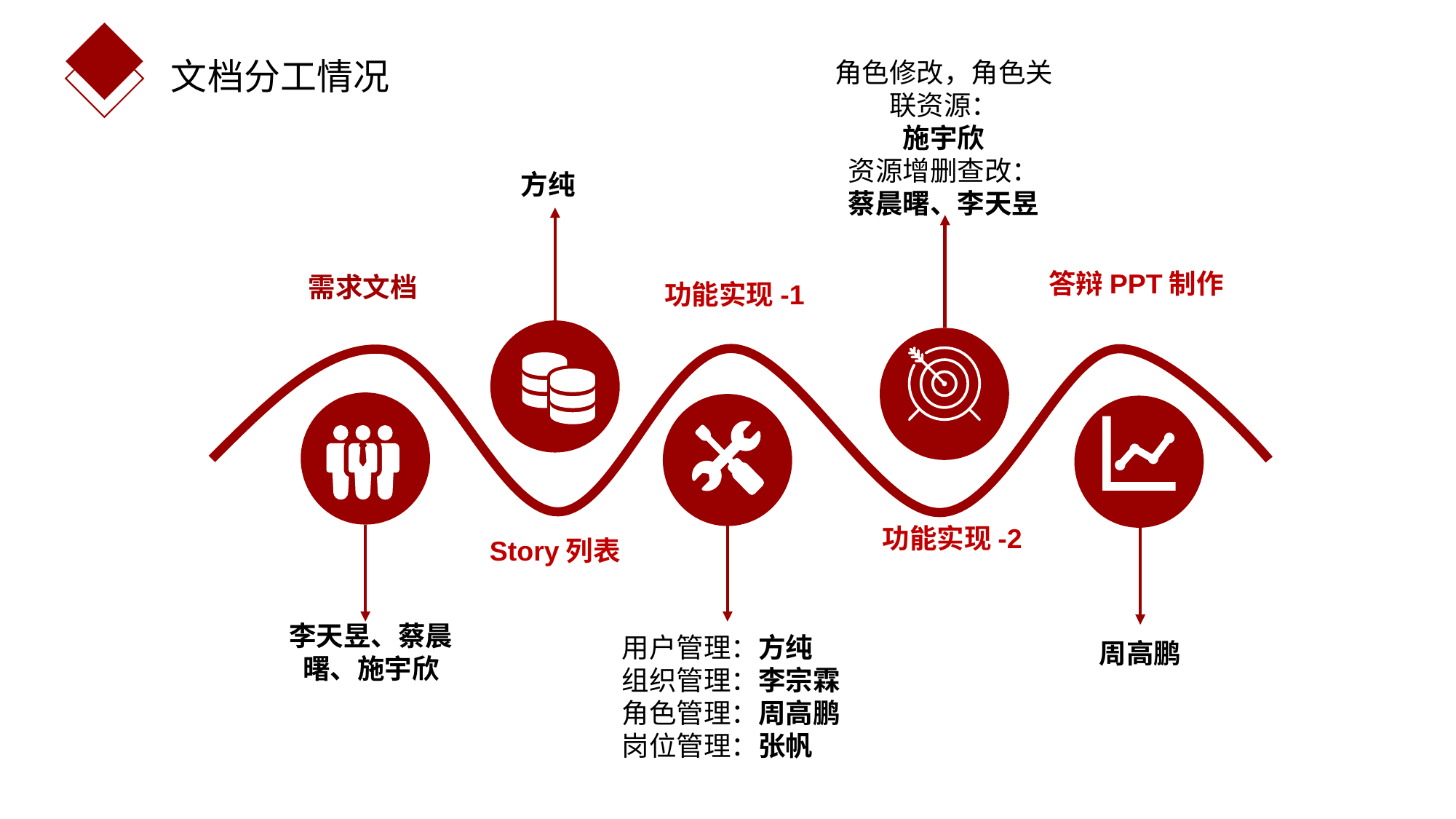

文档分工情况
角色修改，角色关联资源：
施宇欣
资源增删查改：
蔡晨曙、李天昱

需求文档
Story列表
用户管理：方纯
组织管理：李宗霖
角色管理：周高鹏
岗位管理：张帆
周高鹏

方纯
答辩PPT制作
功能实现-1
功能实现-2
李天昱、蔡晨曙、施宇欣